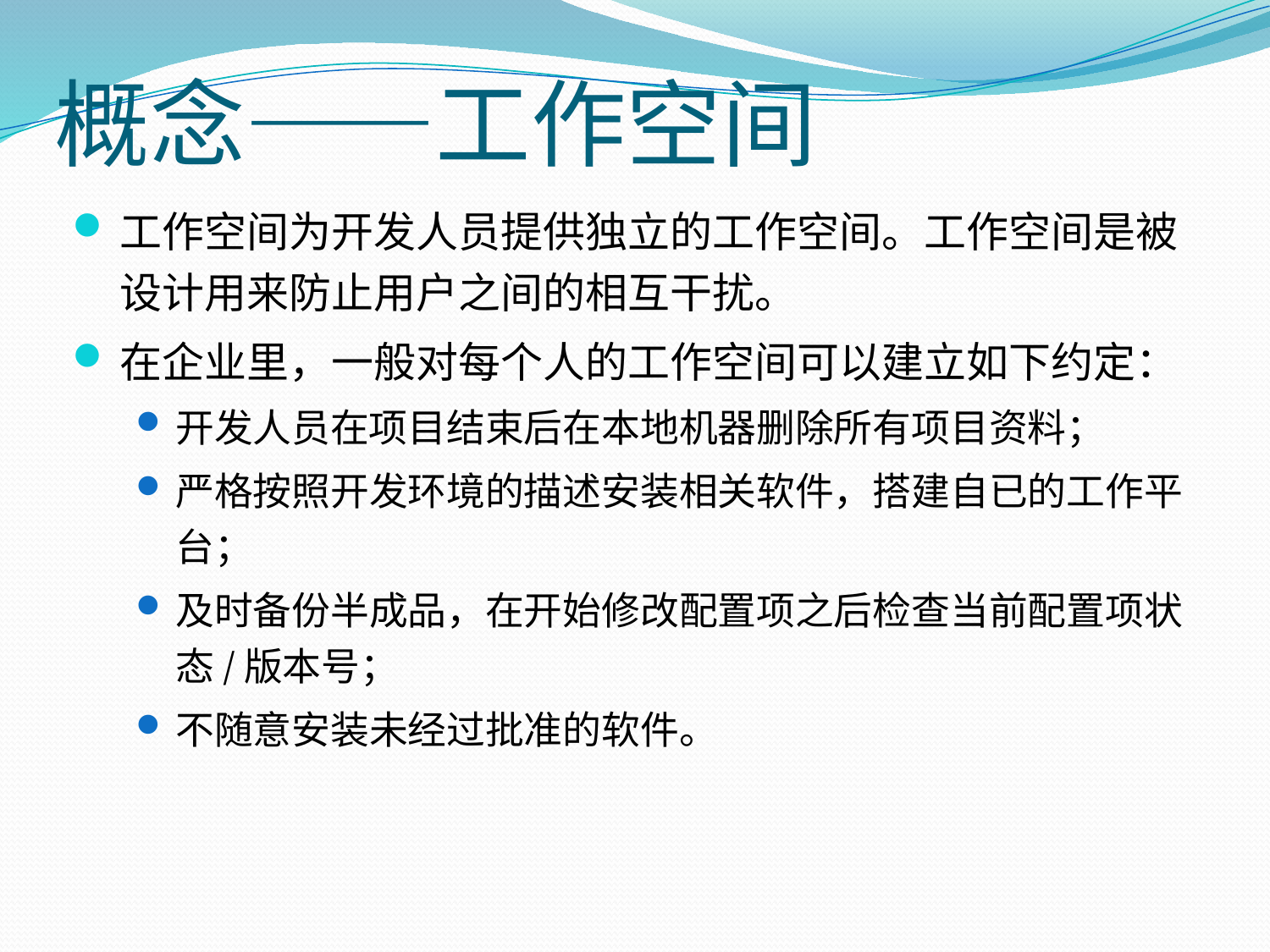

概念——工作空间
工作空间为开发人员提供独立的工作空间。工作空间是被设计用来防止用户之间的相互干扰。
在企业里，一般对每个人的工作空间可以建立如下约定：
开发人员在项目结束后在本地机器删除所有项目资料；
严格按照开发环境的描述安装相关软件，搭建自已的工作平台；
及时备份半成品，在开始修改配置项之后检查当前配置项状态/版本号；
不随意安装未经过批准的软件。